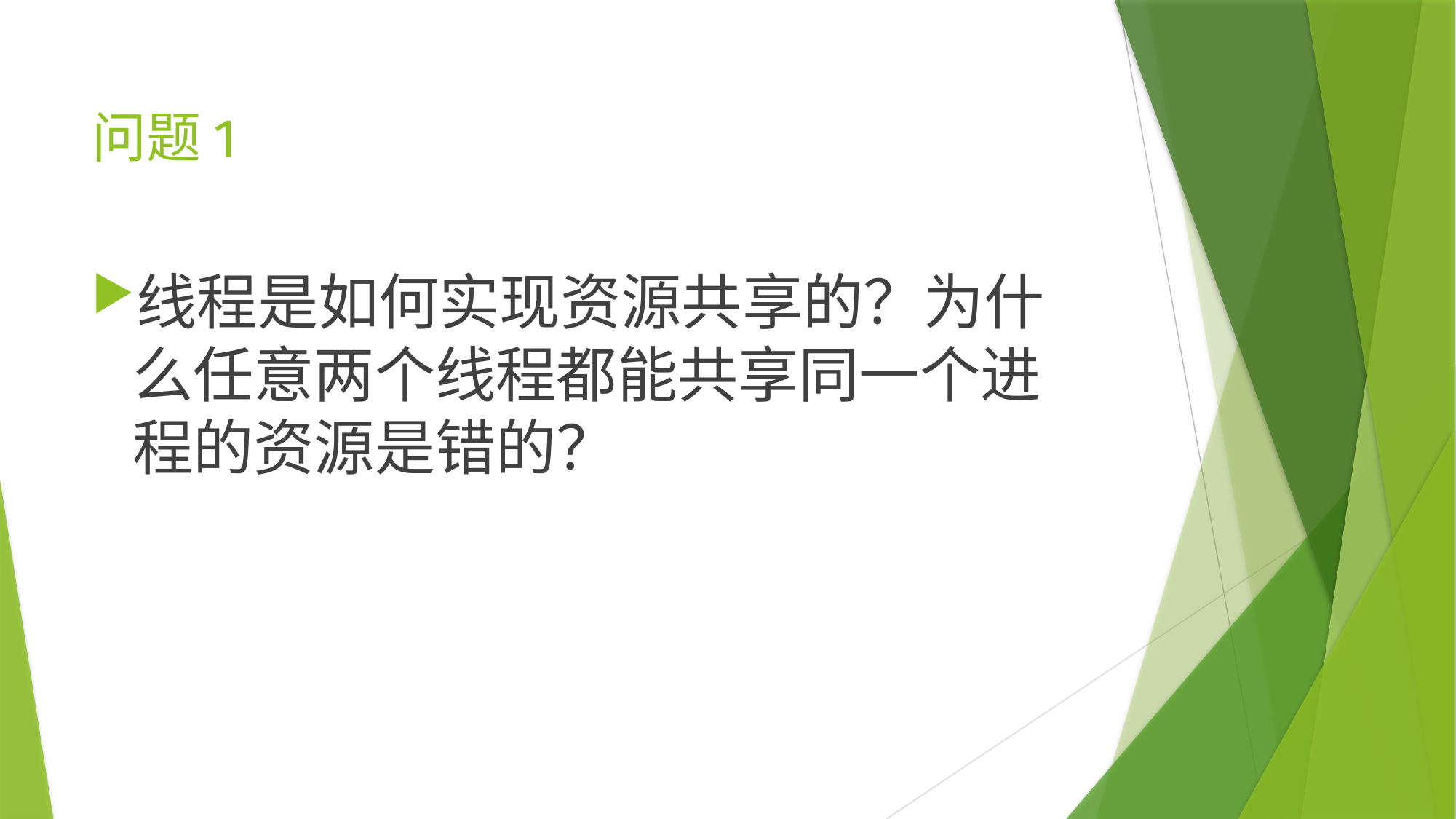

# 问题1
线程是如何实现资源共享的？为什么任意两个线程都能共享同一个进程的资源是错的？